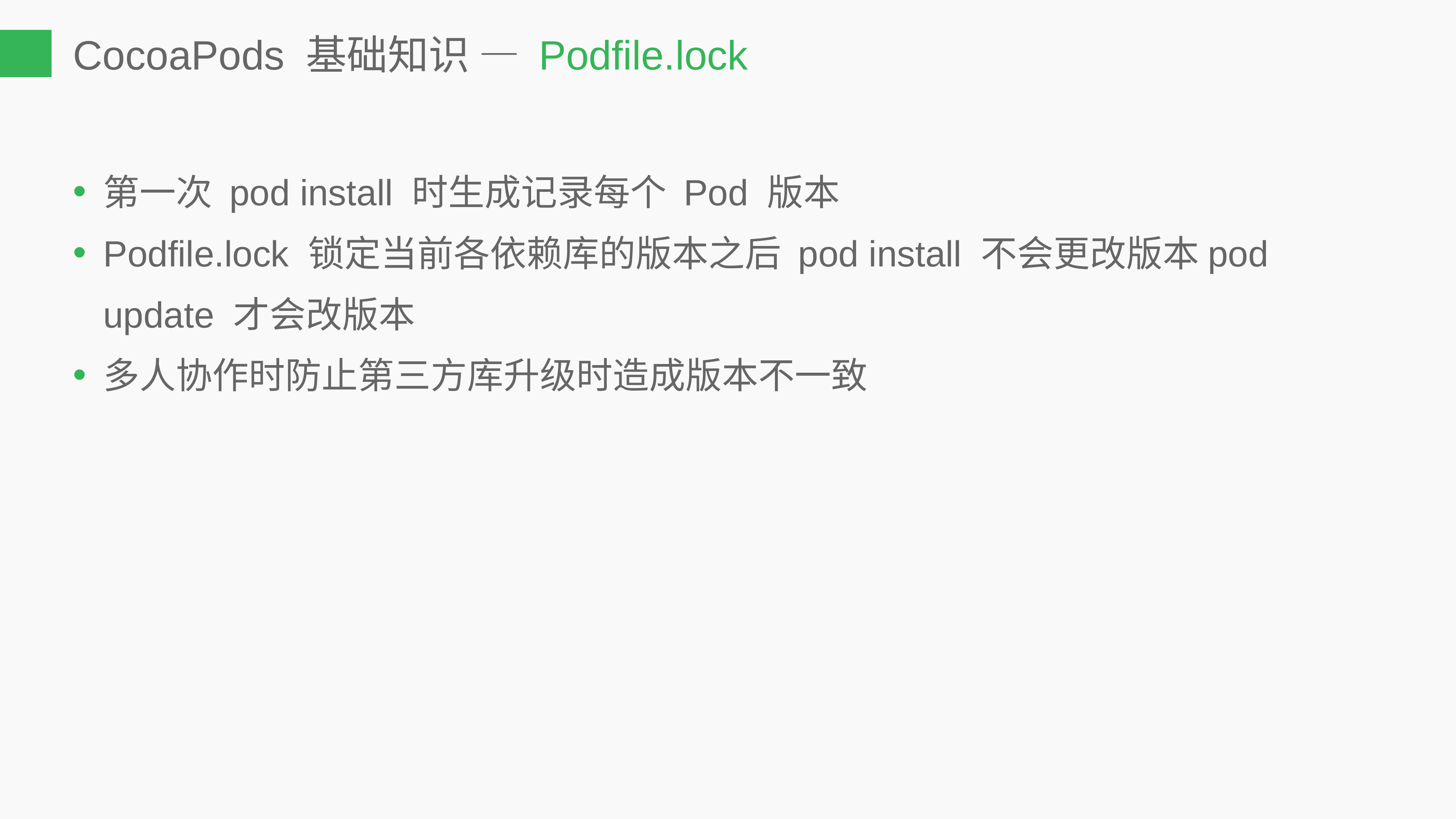

# CocoaPods 基础知识 — Podfile.lock
第一次 pod install 时生成记录每个 Pod 版本
Podfile.lock 锁定当前各依赖库的版本之后 pod install 不会更改版本pod update 才会改版本
多人协作时防止第三方库升级时造成版本不一致